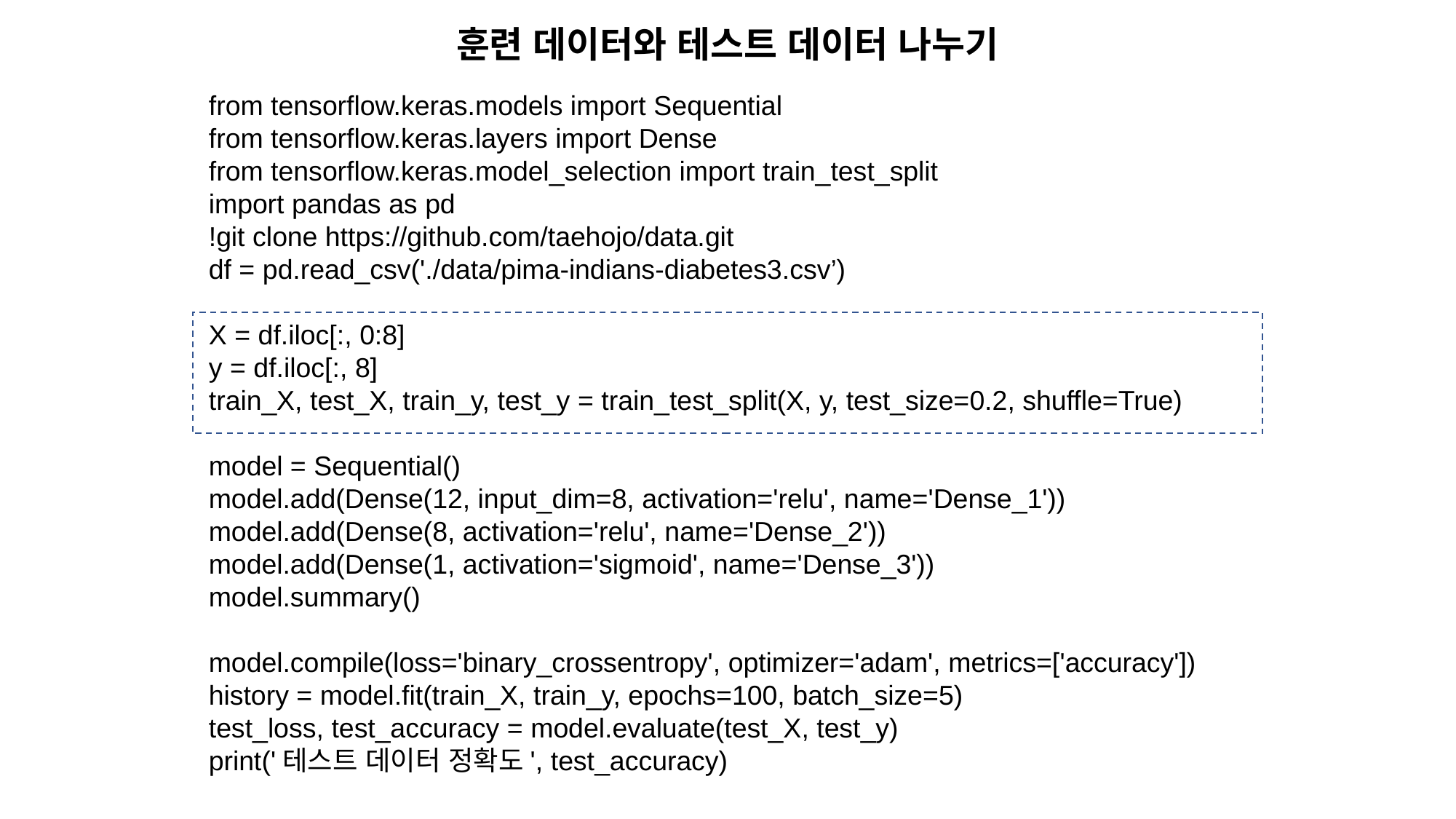

훈련 데이터와 테스트 데이터 나누기
from tensorflow.keras.models import Sequential
from tensorflow.keras.layers import Dense
from tensorflow.keras.model_selection import train_test_split
import pandas as pd
!git clone https://github.com/taehojo/data.git
df = pd.read_csv('./data/pima-indians-diabetes3.csv’)
X = df.iloc[:, 0:8]
y = df.iloc[:, 8]
train_X, test_X, train_y, test_y = train_test_split(X, y, test_size=0.2, shuffle=True)
model = Sequential()
model.add(Dense(12, input_dim=8, activation='relu', name='Dense_1'))
model.add(Dense(8, activation='relu', name='Dense_2'))
model.add(Dense(1, activation='sigmoid', name='Dense_3'))
model.summary()
model.compile(loss='binary_crossentropy', optimizer='adam', metrics=['accuracy'])
history = model.fit(train_X, train_y, epochs=100, batch_size=5)
test_loss, test_accuracy = model.evaluate(test_X, test_y)
print('테스트 데이터 정확도', test_accuracy)